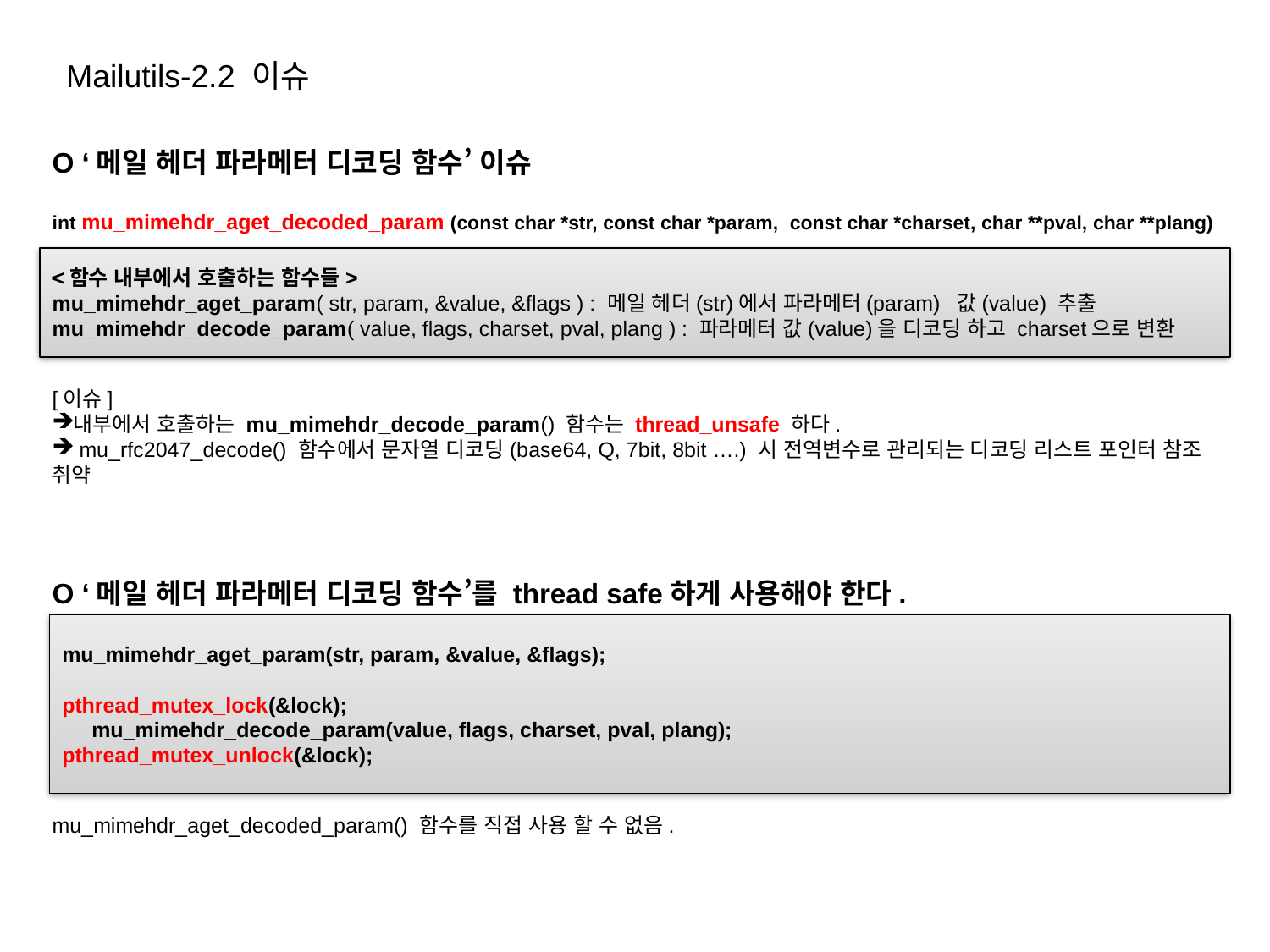

Mailutils-2.2 이슈
O ‘메일 헤더 파라메터 디코딩 함수’ 이슈

int mu_mimehdr_aget_decoded_param (const char *str, const char *param,  const char *charset, char **pval, char **plang)

[이슈]
내부에서 호출하는 mu_mimehdr_decode_param() 함수는 thread_unsafe 하다.
 mu_rfc2047_decode() 함수에서 문자열 디코딩(base64, Q, 7bit, 8bit ….) 시 전역변수로 관리되는 디코딩 리스트 포인터 참조 취약

O ‘메일 헤더 파라메터 디코딩 함수’를 thread safe하게 사용해야 한다.

mu_mimehdr_aget_decoded_param() 함수를 직접 사용 할 수 없음.

<함수 내부에서 호출하는 함수들>
mu_mimehdr_aget_param( str, param, &value, &flags ) : 메일 헤더(str)에서 파라메터(param)  값(value) 추출
mu_mimehdr_decode_param( value, flags, charset, pval, plang ) : 파라메터 값(value)을 디코딩 하고 charset으로 변환
mu_mimehdr_aget_param(str, param, &value, &flags);

pthread_mutex_lock(&lock);
     mu_mimehdr_decode_param(value, flags, charset, pval, plang);
pthread_mutex_unlock(&lock);